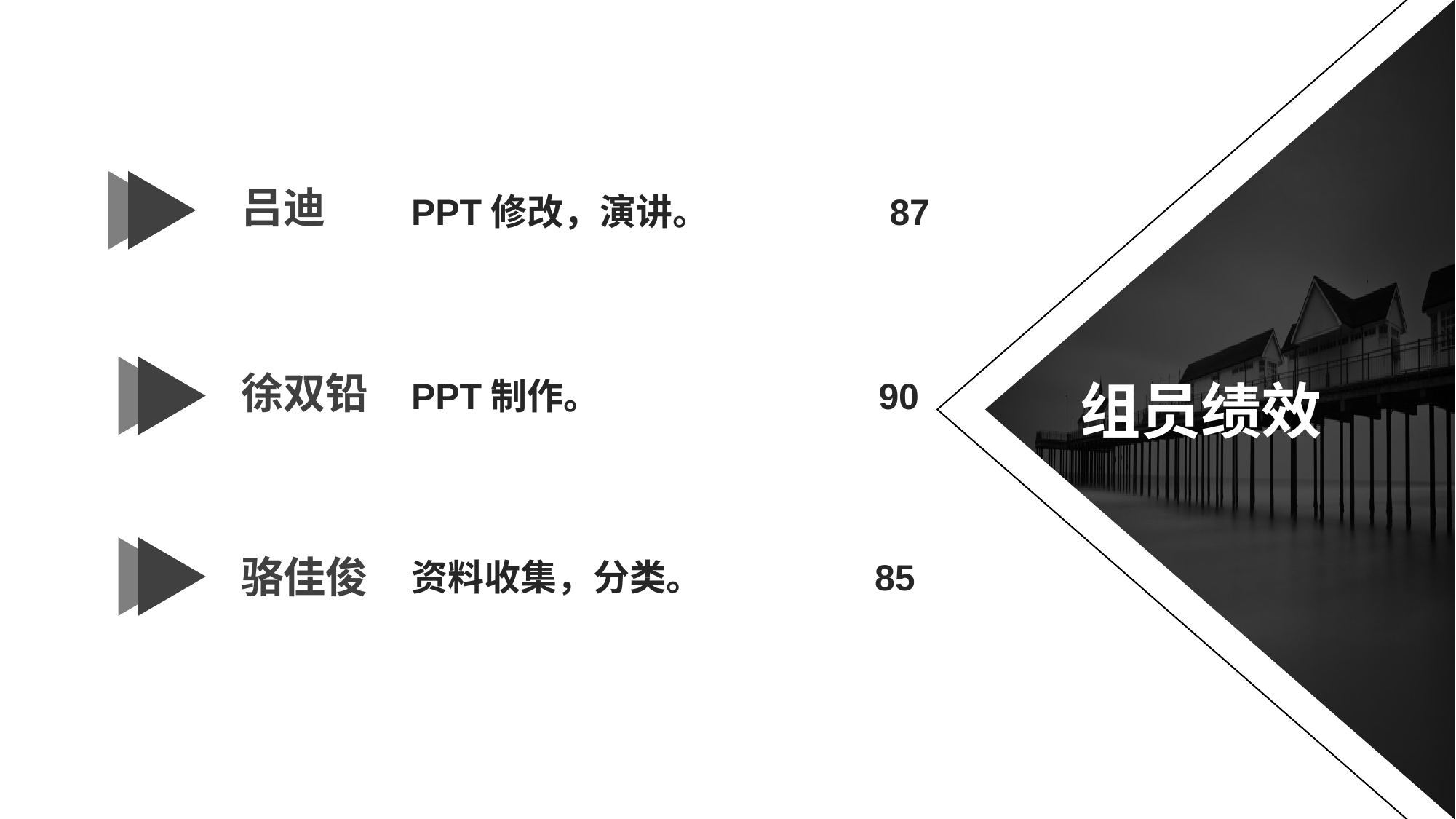

吕迪
PPT修改，演讲。                     87

徐双铅
PPT制作。                                 90
组员绩效

骆佳俊
资料收集，分类。                    85